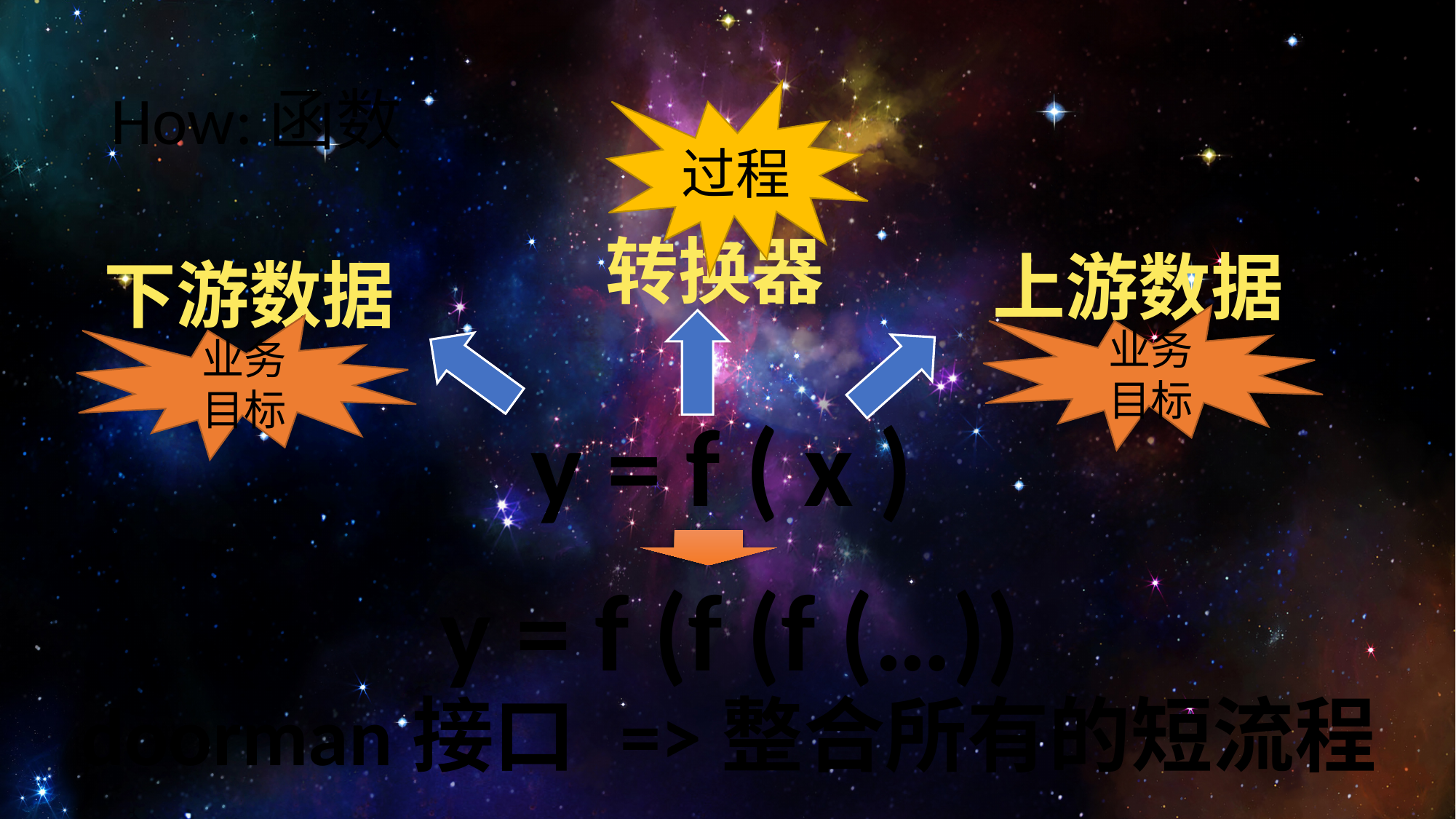

# How:函数
过程
转换器
上游数据
下游数据

业务
目标
业务
目标
y = f ( x )

y = f (f (f (…))
doorman接口
=>整合所有的短流程